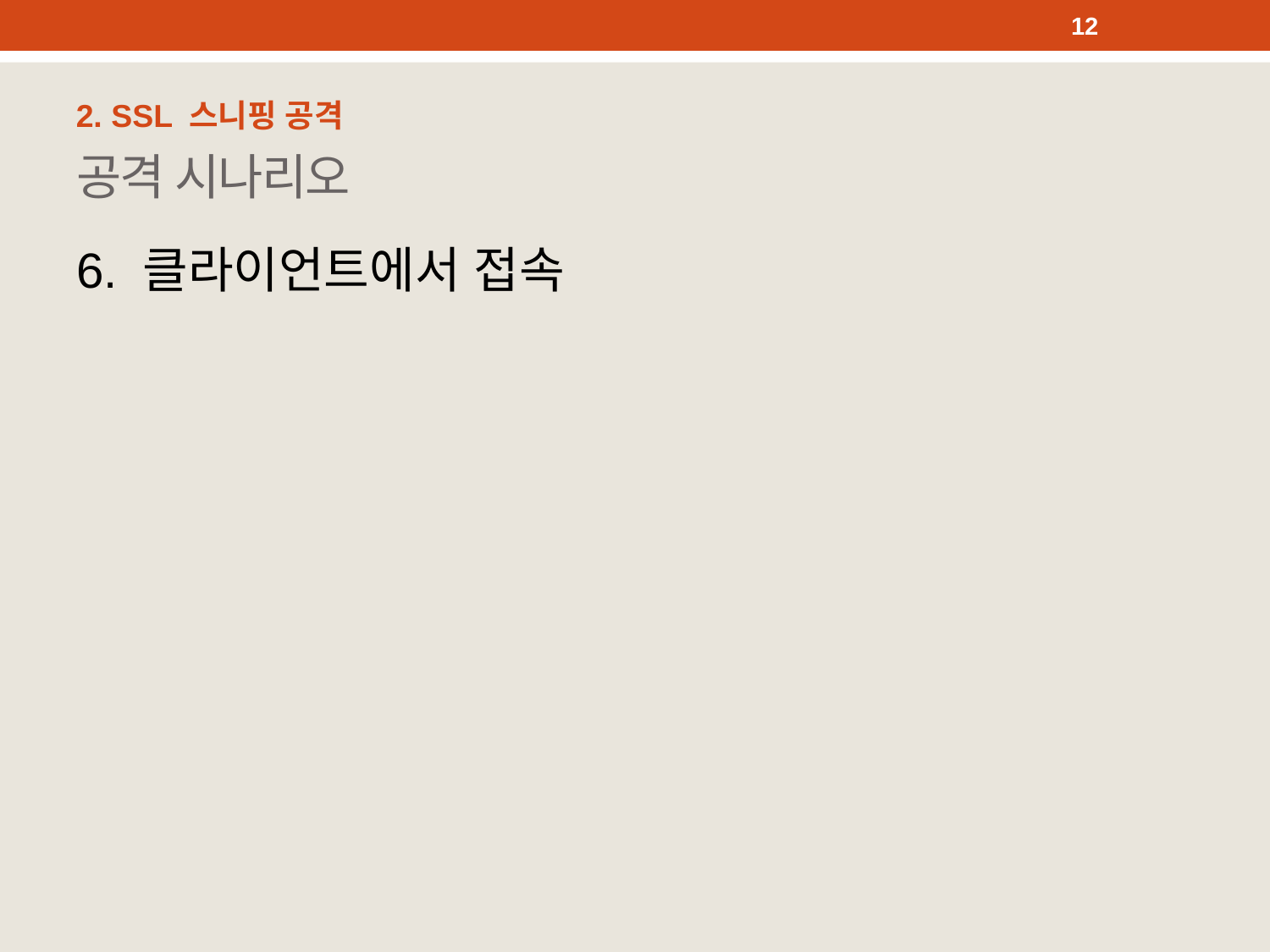

12
2. SSL 스니핑 공격
# 공격 시나리오

6. 클라이언트에서 접속